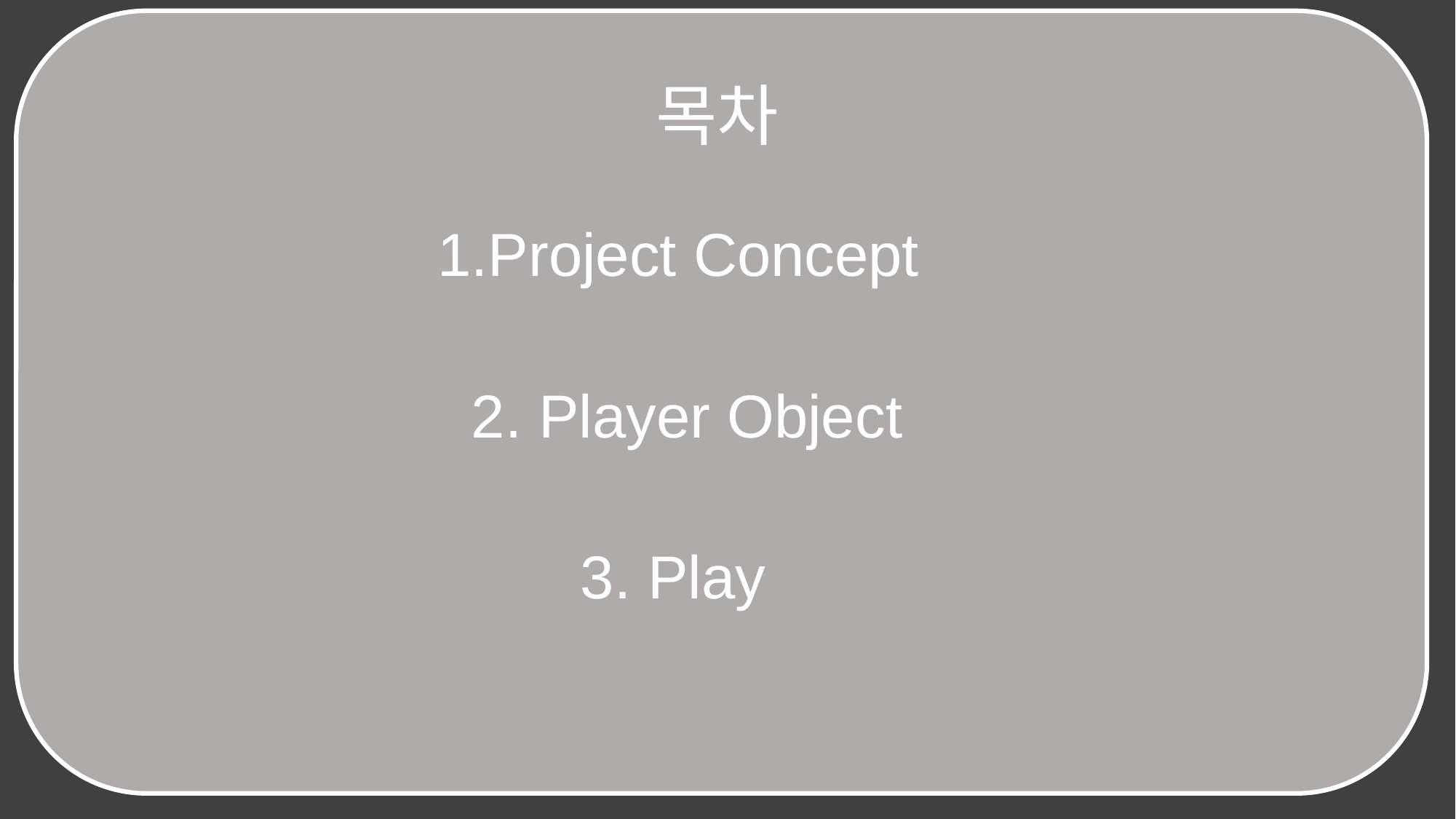

목차

			1.Project Concept

			  2. Player Object

				  3. Play